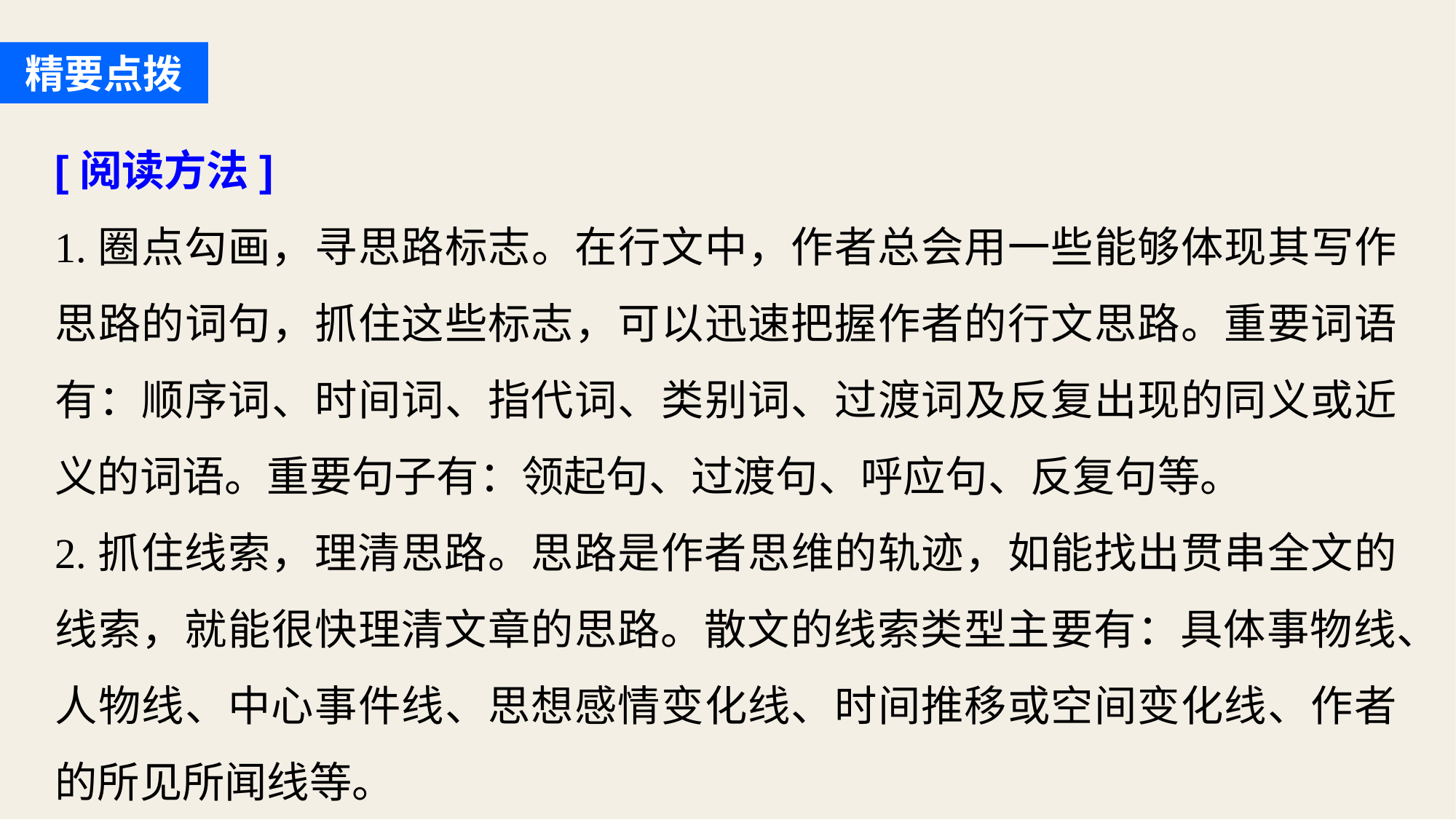

精要点拨
[阅读方法]
1.圈点勾画，寻思路标志。在行文中，作者总会用一些能够体现其写作思路的词句，抓住这些标志，可以迅速把握作者的行文思路。重要词语有：顺序词、时间词、指代词、类别词、过渡词及反复出现的同义或近义的词语。重要句子有：领起句、过渡句、呼应句、反复句等。
2.抓住线索，理清思路。思路是作者思维的轨迹，如能找出贯串全文的线索，就能很快理清文章的思路。散文的线索类型主要有：具体事物线、人物线、中心事件线、思想感情变化线、时间推移或空间变化线、作者的所见所闻线等。